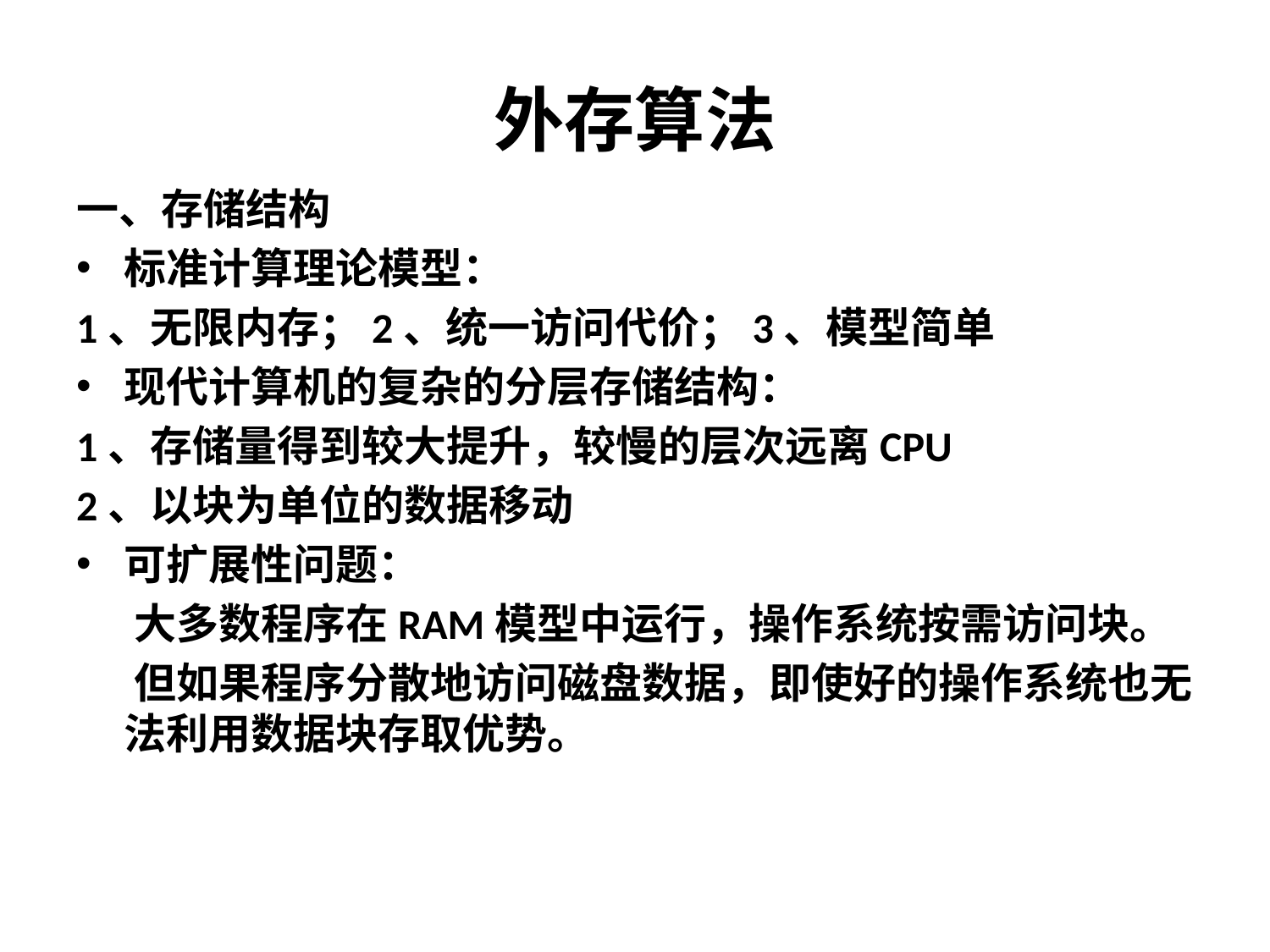

# 外存算法
一、存储结构
标准计算理论模型：
1、无限内存；2、统一访问代价；3、模型简单
现代计算机的复杂的分层存储结构：
1、存储量得到较大提升，较慢的层次远离CPU
2、以块为单位的数据移动
可扩展性问题：
     大多数程序在RAM模型中运行，操作系统按需访问块。
     但如果程序分散地访问磁盘数据，即使好的操作系统也无法利用数据块存取优势。